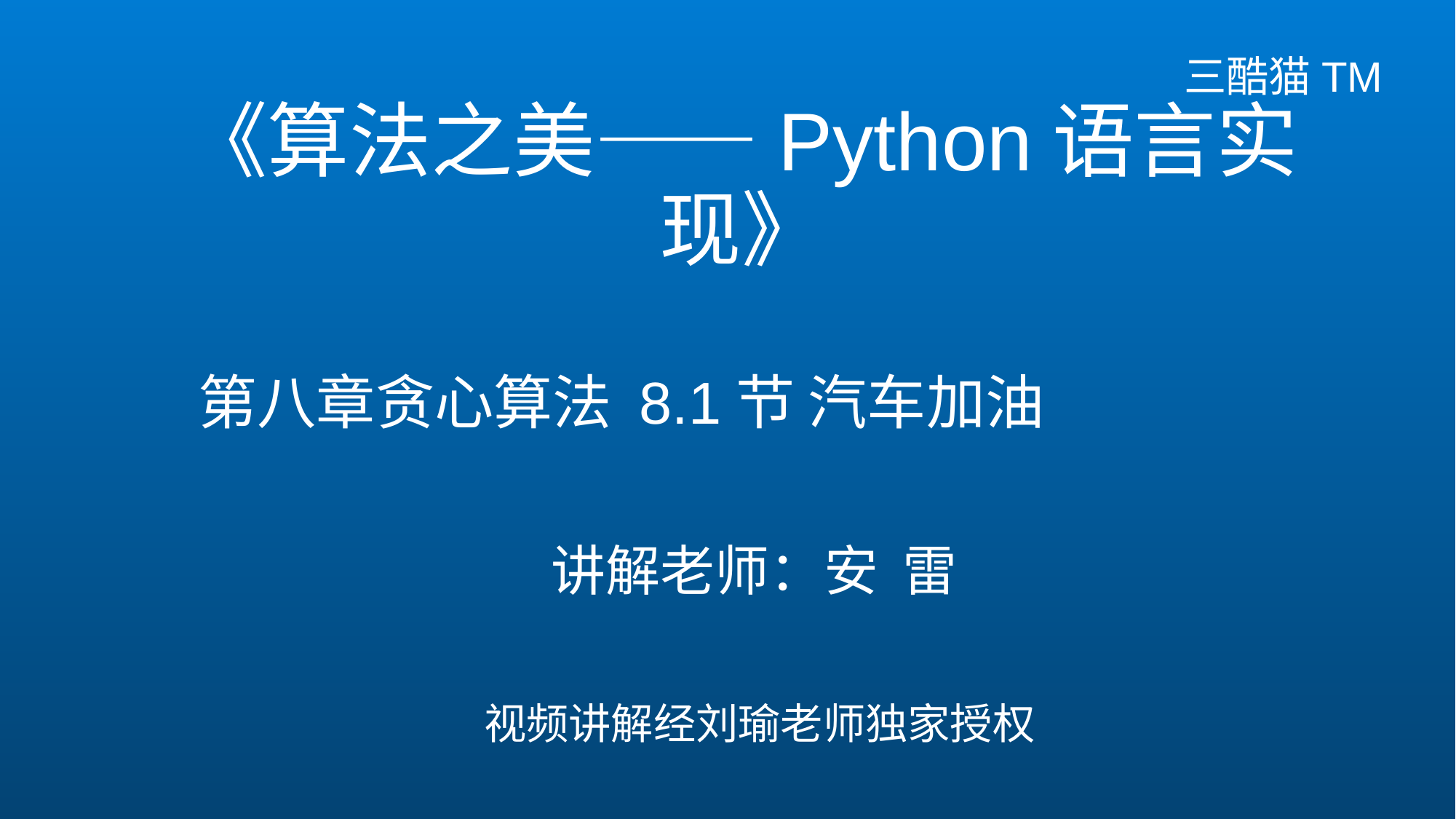

三酷猫TM
# 《算法之美——Python语言实现》
第八章贪心算法 8.1节 汽车加油
 讲解老师：安  雷
视频讲解经刘瑜老师独家授权